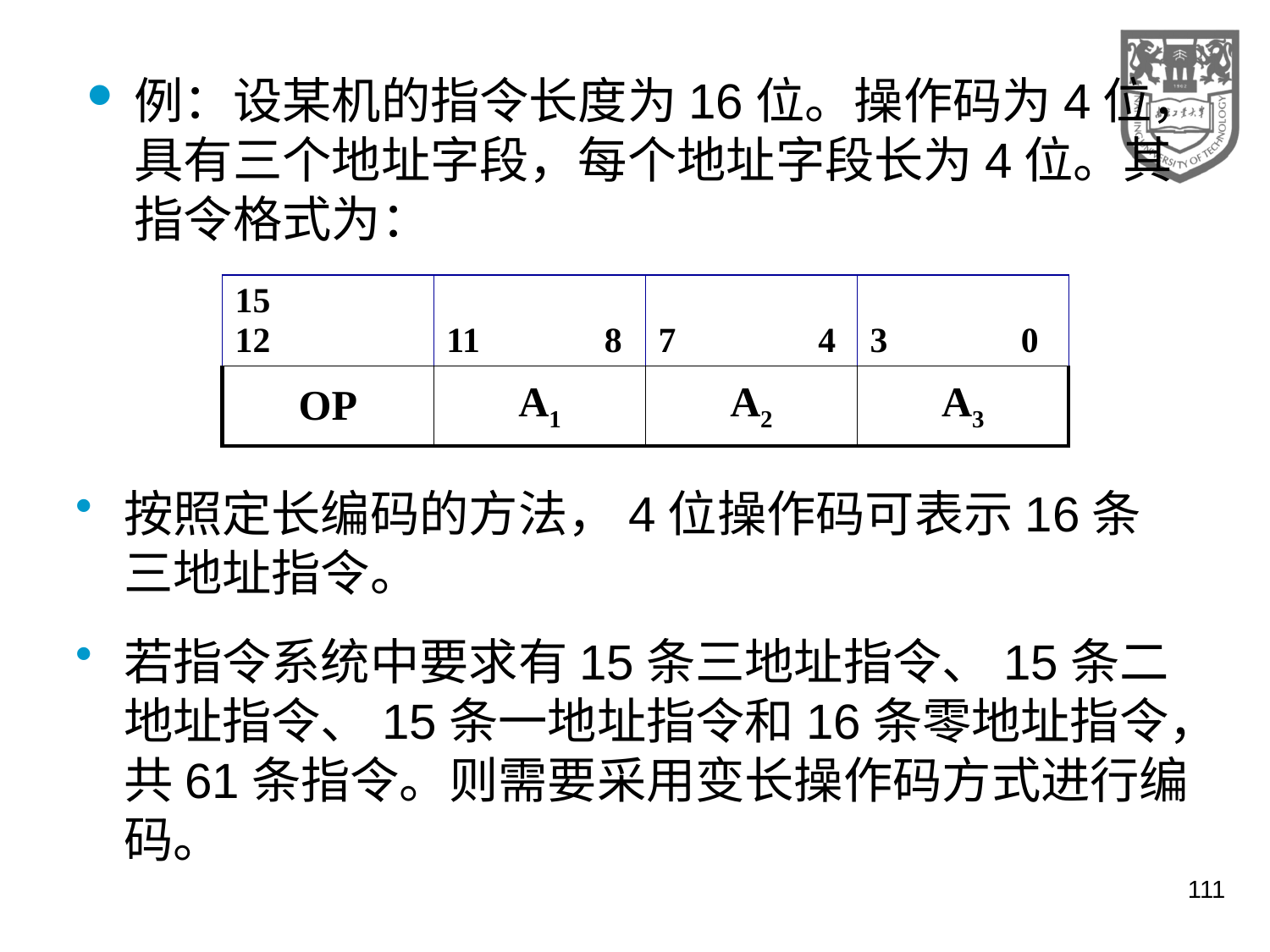

例：设某机的指令长度为16位。操作码为4位，具有三个地址字段，每个地址字段长为4位。其指令格式为：

| 15 12 | 11 8 | 7 4 | 3 0 |
| --- | --- | --- | --- |
| OP | A1 | A2 | A3 |
按照定长编码的方法，4位操作码可表示16条三地址指令。
若指令系统中要求有15条三地址指令、15条二地址指令、15条一地址指令和16条零地址指令，共61条指令。则需要采用变长操作码方式进行编码。
111